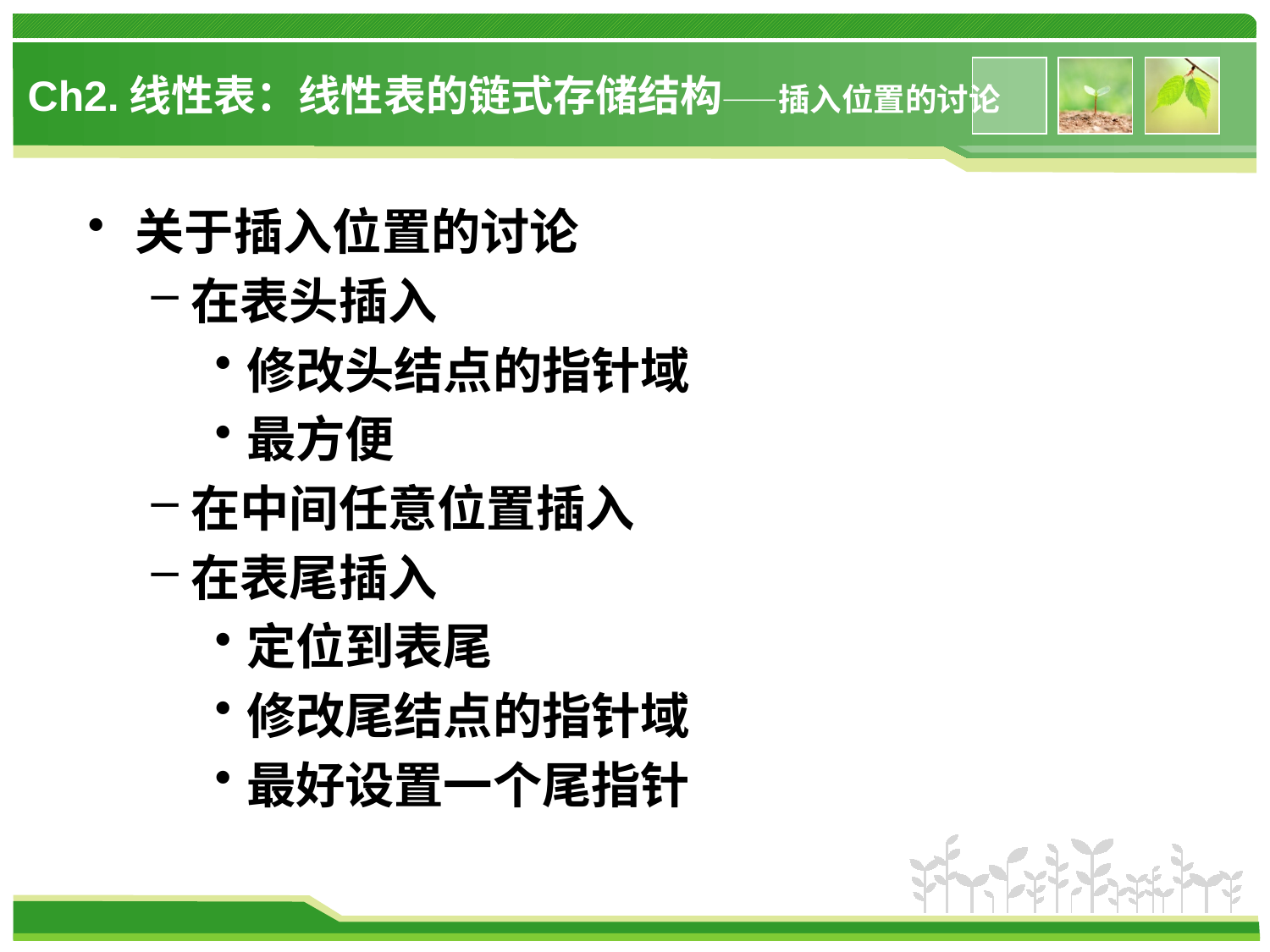

# Ch2.线性表：线性表的链式存储结构——插入位置的讨论
关于插入位置的讨论
在表头插入
修改头结点的指针域
最方便
在中间任意位置插入
在表尾插入
定位到表尾
修改尾结点的指针域
最好设置一个尾指针
56